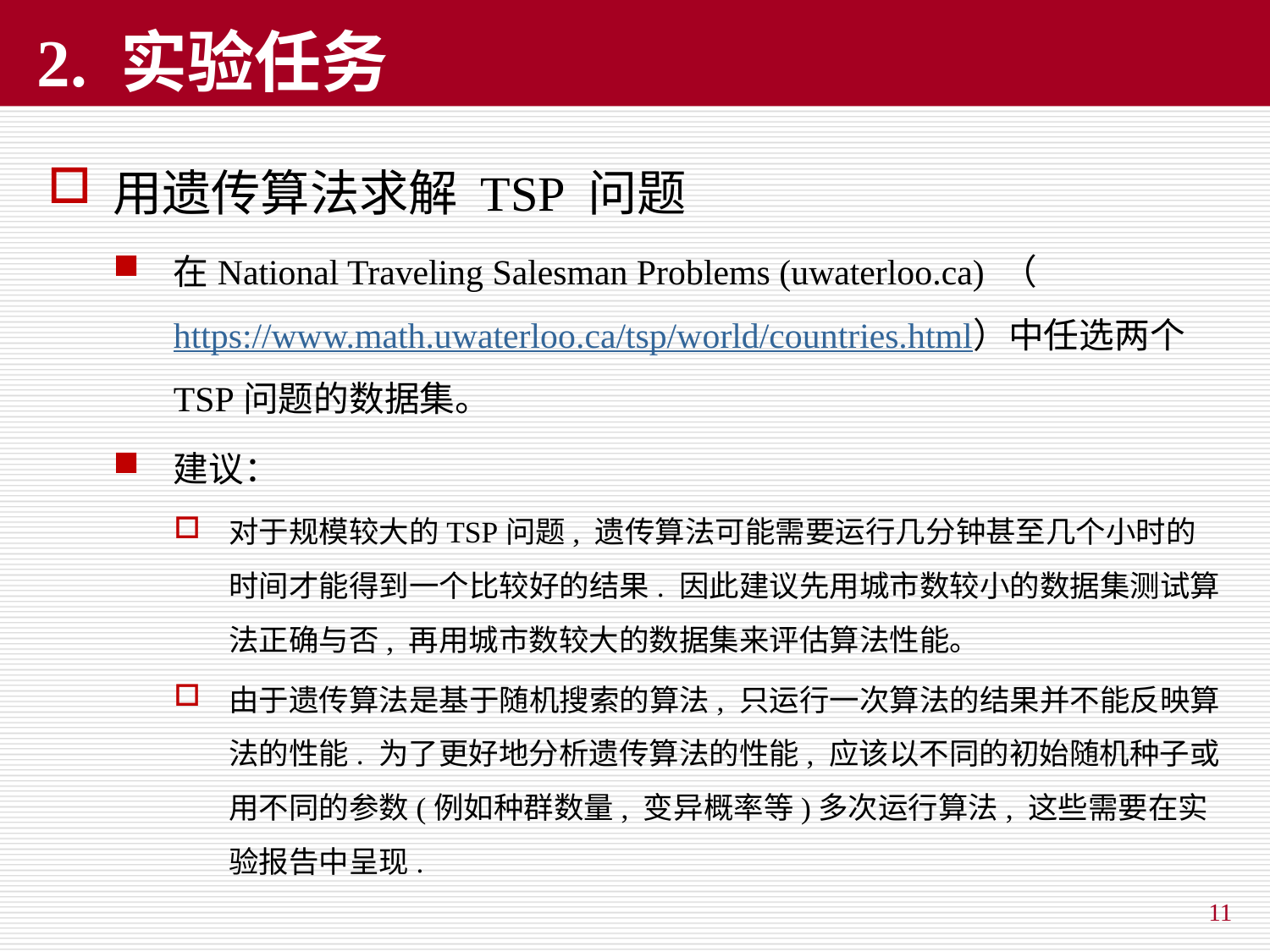

# 2. 实验任务
用遗传算法求解 TSP 问题
在National Traveling Salesman Problems (uwaterloo.ca) （https://www.math.uwaterloo.ca/tsp/world/countries.html）中任选两个TSP问题的数据集。
建议：
对于规模较大的TSP问题, 遗传算法可能需要运行几分钟甚至几个小时的时间才能得到一个比较好的结果. 因此建议先用城市数较小的数据集测试算法正确与否, 再用城市数较大的数据集来评估算法性能。
由于遗传算法是基于随机搜索的算法, 只运行一次算法的结果并不能反映算法的性能. 为了更好地分析遗传算法的性能, 应该以不同的初始随机种子或用不同的参数(例如种群数量, 变异概率等)多次运行算法, 这些需要在实验报告中呈现.

11